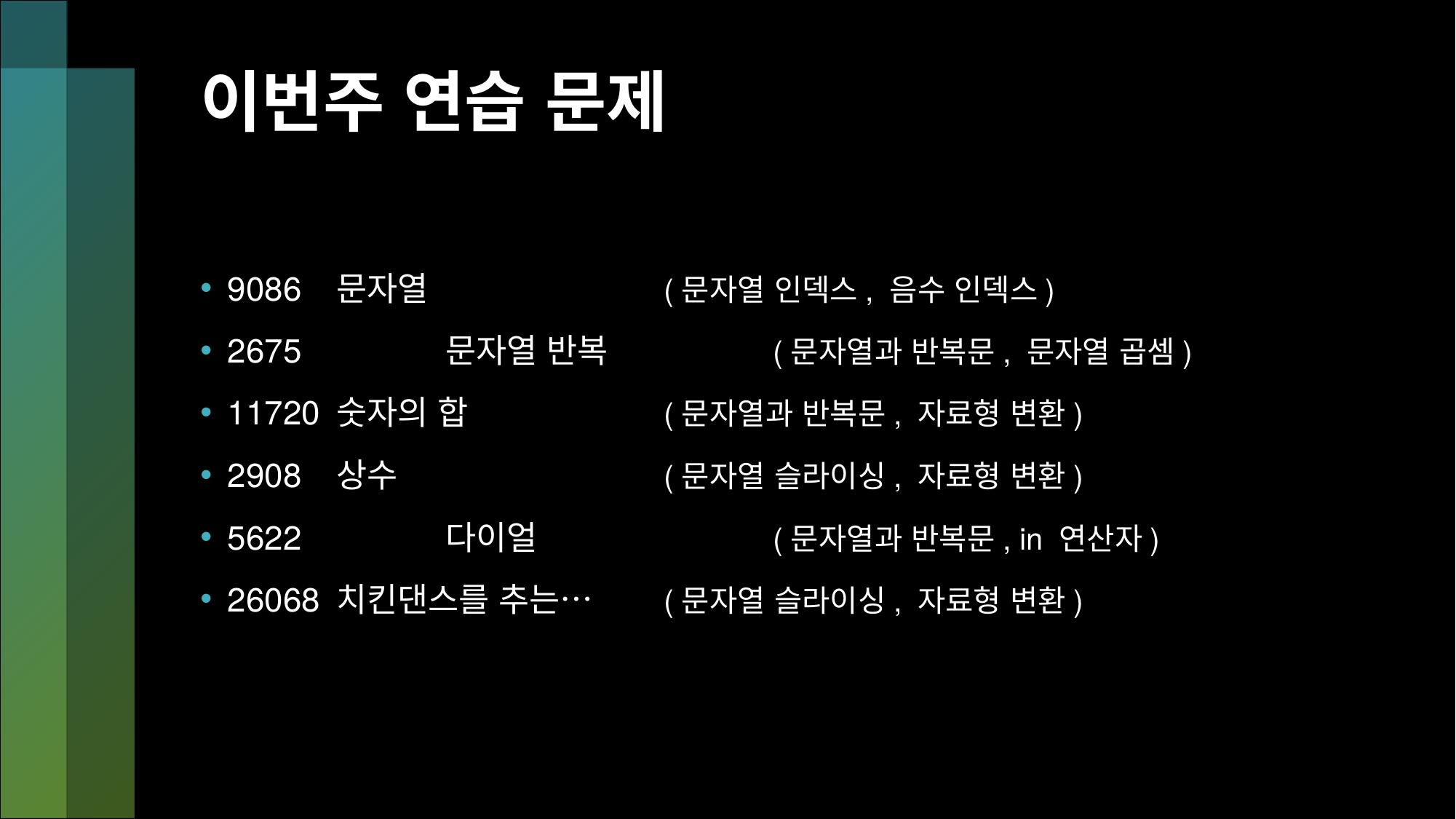

# 이번주 연습 문제
9086	문자열			(문자열 인덱스, 음수 인덱스)
2675		문자열 반복		(문자열과 반복문, 문자열 곱셈)
11720	숫자의 합		(문자열과 반복문, 자료형 변환)
2908	상수			(문자열 슬라이싱, 자료형 변환)
5622		다이얼			(문자열과 반복문, in 연산자)
26068	치킨댄스를 추는…	(문자열 슬라이싱, 자료형 변환)